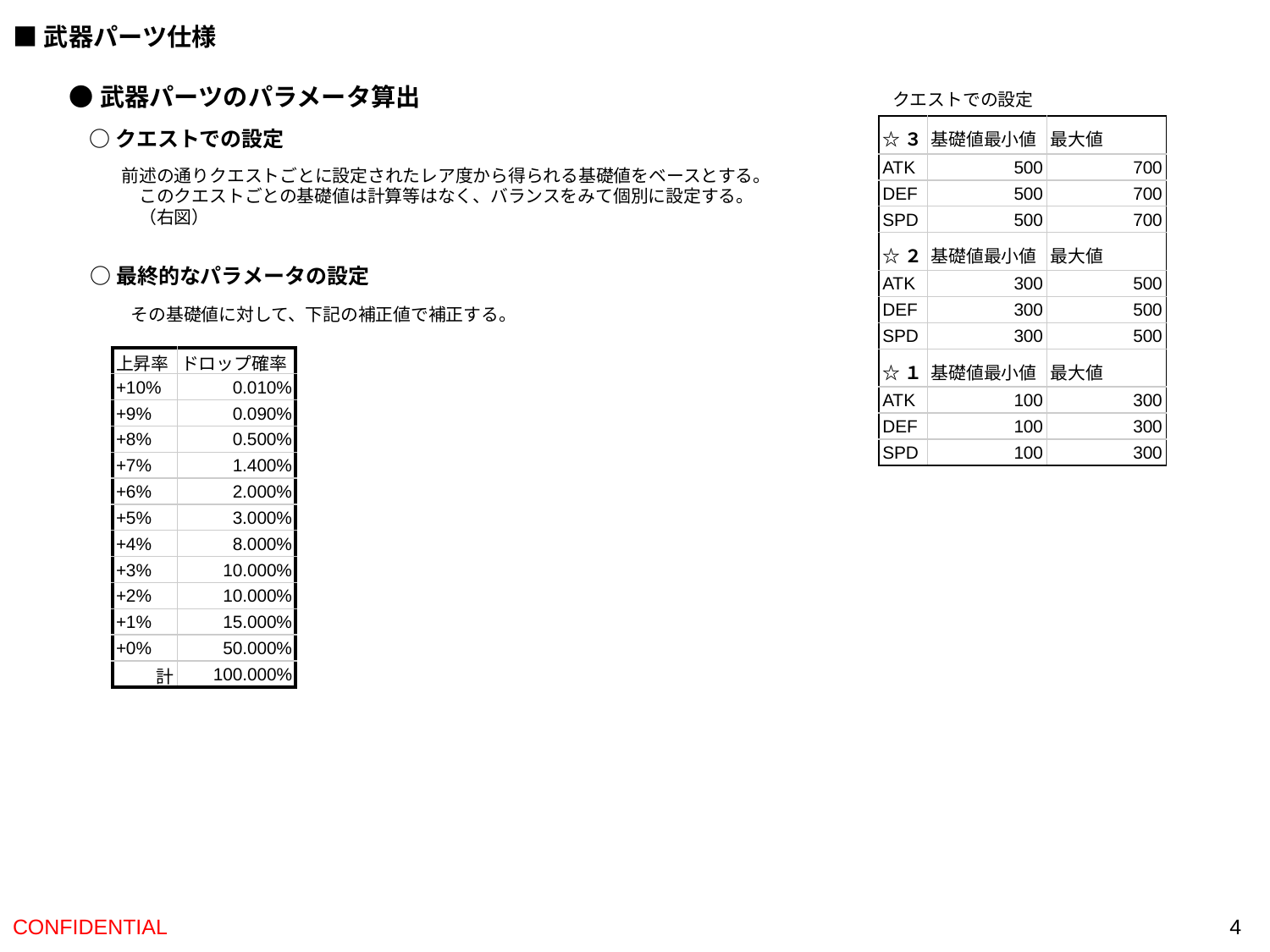

■武器パーツ仕様
●武器パーツのパラメータ算出
クエストでの設定
| ☆３ | 基礎値最小値 | 最大値 |
| --- | --- | --- |
| ATK | 500 | 700 |
| DEF | 500 | 700 |
| SPD | 500 | 700 |
| ☆２ | 基礎値最小値 | 最大値 |
| ATK | 300 | 500 |
| DEF | 300 | 500 |
| SPD | 300 | 500 |
| ☆１ | 基礎値最小値 | 最大値 |
| ATK | 100 | 300 |
| DEF | 100 | 300 |
| SPD | 100 | 300 |
○クエストでの設定
前述の通りクエストごとに設定されたレア度から得られる基礎値をベースとする。
　このクエストごとの基礎値は計算等はなく、バランスをみて個別に設定する。
　（右図）
○最終的なパラメータの設定
その基礎値に対して、下記の補正値で補正する。
| 上昇率 | ドロップ確率 |
| --- | --- |
| +10% | 0.010% |
| +9% | 0.090% |
| +8% | 0.500% |
| +7% | 1.400% |
| +6% | 2.000% |
| +5% | 3.000% |
| +4% | 8.000% |
| +3% | 10.000% |
| +2% | 10.000% |
| +1% | 15.000% |
| +0% | 50.000% |
| 計 | 100.000% |
4
CONFIDENTIAL